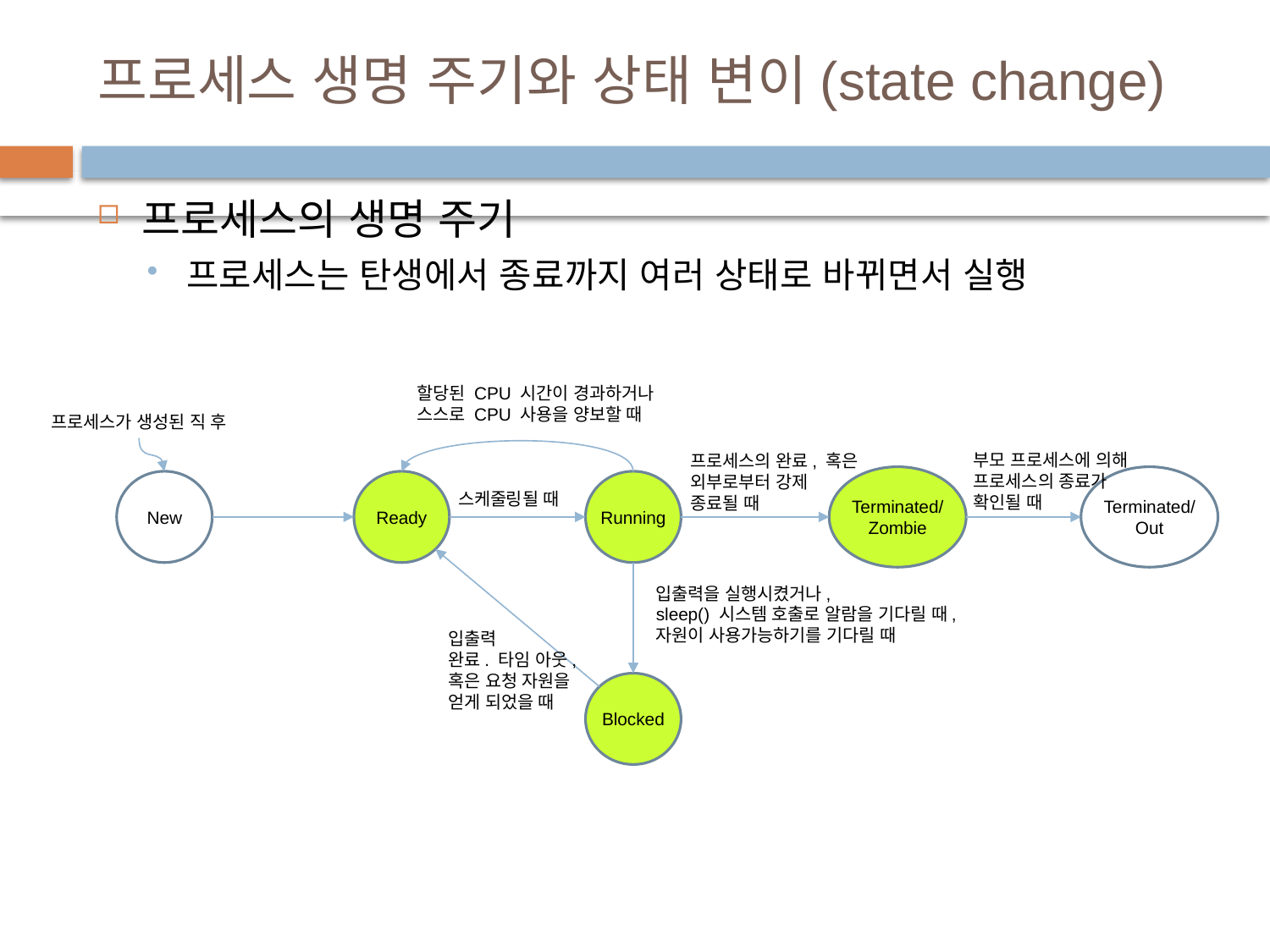

# 프로세스 생명 주기와 상태 변이(state change)
프로세스의 생명 주기
프로세스는 탄생에서 종료까지 여러 상태로 바뀌면서 실행
할당된 CPU 시간이 경과하거나
스스로 CPU 사용을 양보할 때
프로세스가 생성된 직 후
부모 프로세스에 의해
프로세스의 종료가
확인될 때
프로세스의 완료, 혹은
외부로부터 강제
종료될 때
Terminated/Out
Terminated/Zombie
New
Ready
Running
스케줄링될 때
입출력을 실행시켰거나,
sleep() 시스템 호출로 알람을 기다릴 때,
자원이 사용가능하기를 기다릴 때
입출력
완료. 타임 아웃,
혹은 요청 자원을
얻게 되었을 때
Blocked